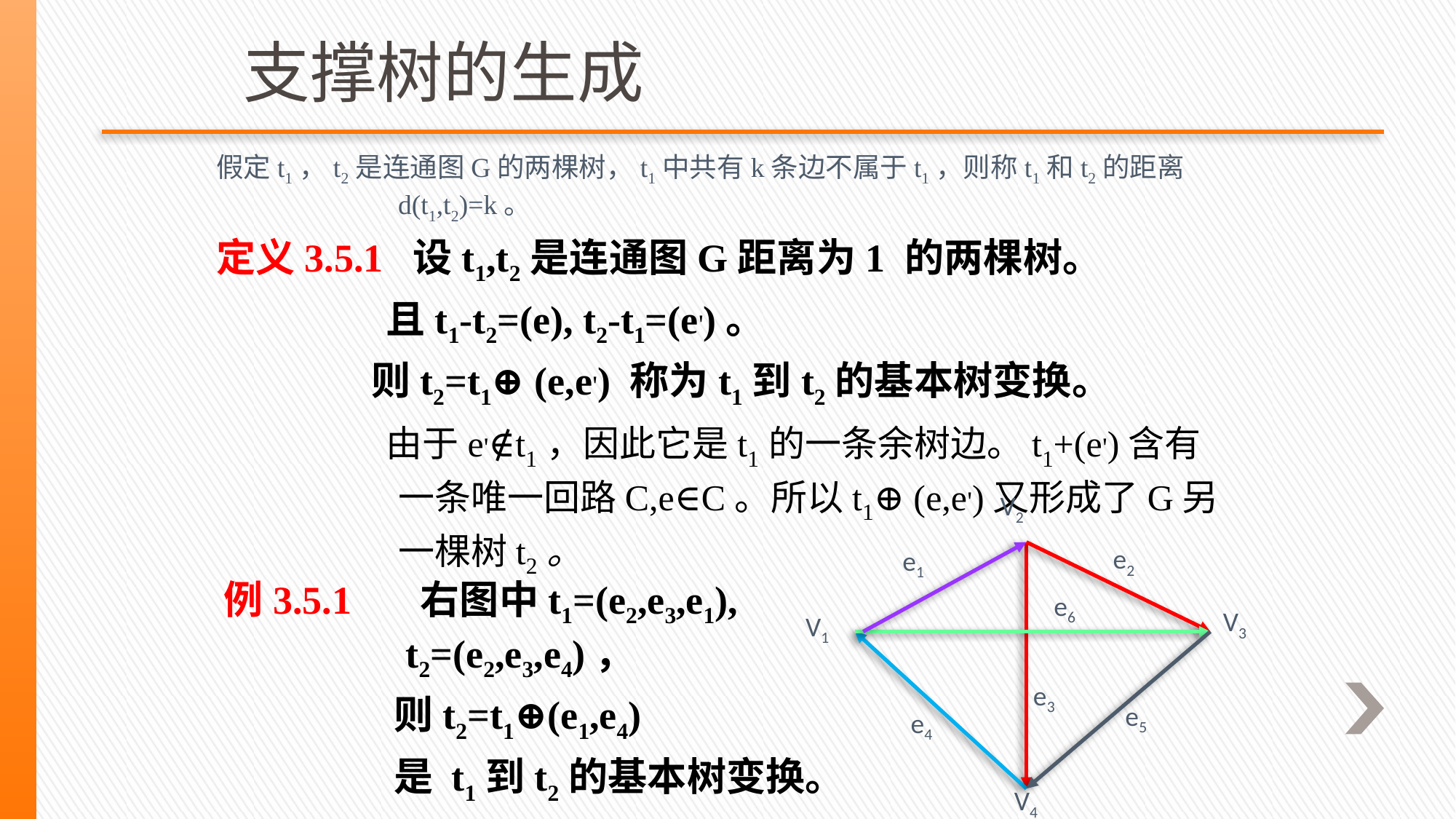

支撑树的生成
假定t1，t2是连通图G的两棵树，t1中共有k条边不属于t1，则称t1和t2的距离d(t1,t2)=k。
定义3.5.1  设t1,t2是连通图G距离为1 的两棵树。
                  且t1-t2=(e), t2-t1=(e')。
                        则t2=t1⊕ (e,e') 称为t1到t2的基本树变换。
                  由于e'∉t1，因此它是t1的一条余树边。t1+(e')含有一条唯一回路C,e∈C。所以t1⊕ (e,e')又形成了G另一棵树t2。
V2
e2
e1
例3.5.1      右图中t1=(e2,e3,e1), t2=(e2,e3,e4)，
                  则t2=t1⊕(e1,e4)
                  是 t1到t2的基本树变换。
e6
V3
V1
e3
e5
e4
V4